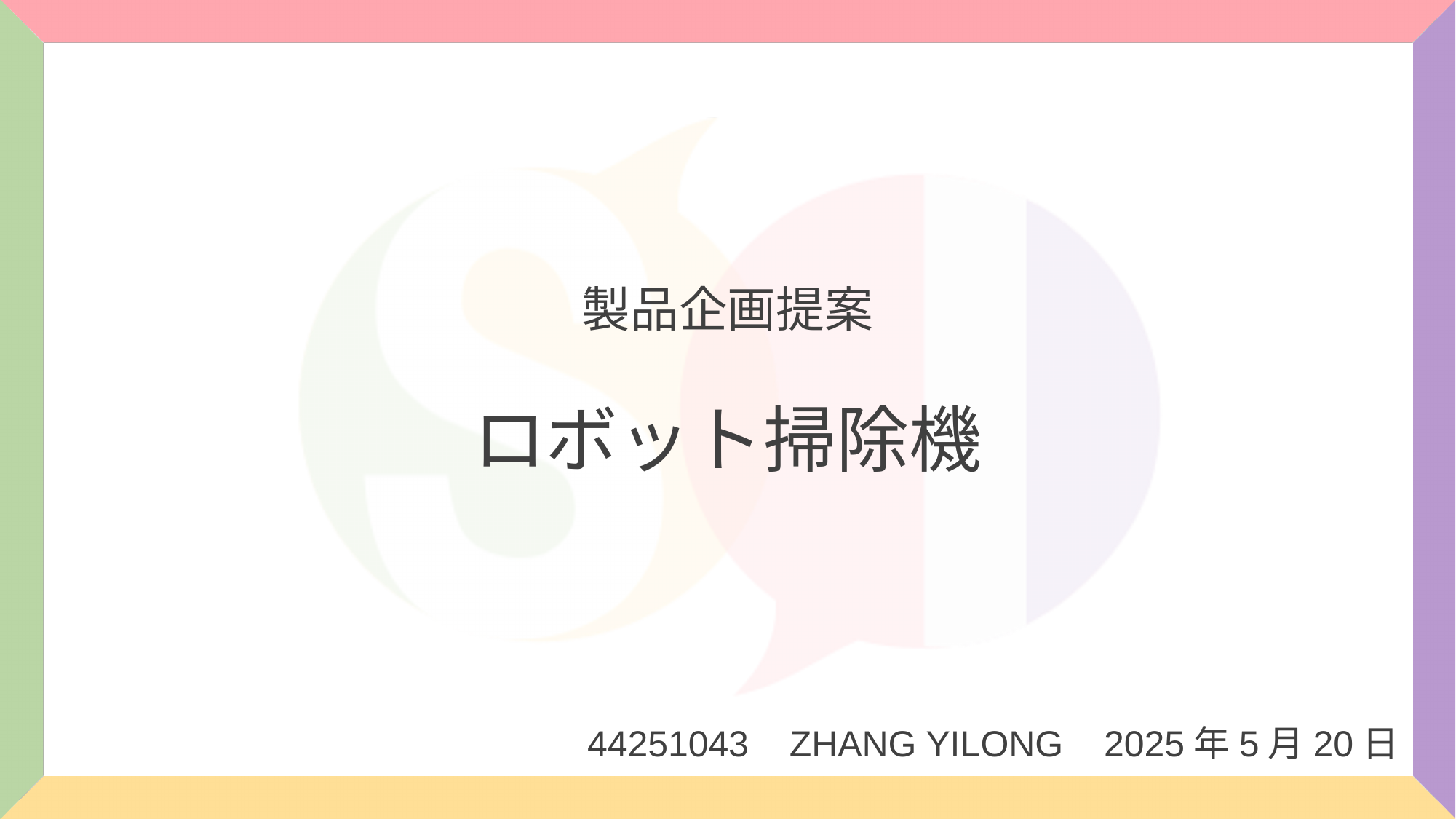

# 製品企画提案 ロボット掃除機
　　44251043    ZHANG YILONG    2025年5月20日